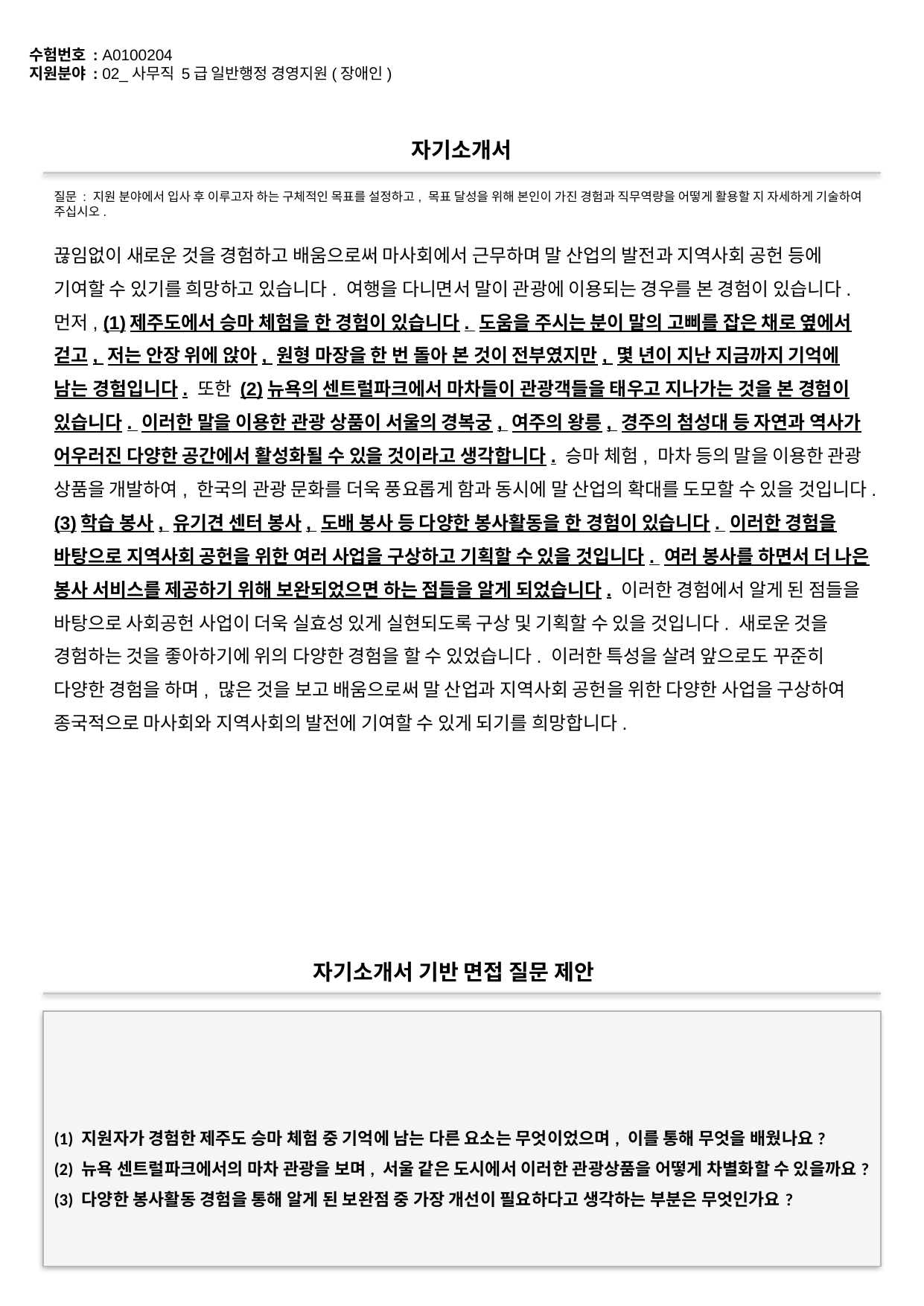

수험번호 : A0100204
지원분야 : 02_사무직 5급 일반행정 경영지원(장애인)
#

자기소개서

질문 : 지원 분야에서 입사 후 이루고자 하는 구체적인 목표를 설정하고, 목표 달성을 위해 본인이 가진 경험과 직무역량을 어떻게 활용할 지 자세하게 기술하여 주십시오.

끊임없이 새로운 것을 경험하고 배움으로써 마사회에서 근무하며 말 산업의 발전과 지역사회 공헌 등에 기여할 수 있기를 희망하고 있습니다. 여행을 다니면서 말이 관광에 이용되는 경우를 본 경험이 있습니다. 먼저, (1)제주도에서 승마 체험을 한 경험이 있습니다. 도움을 주시는 분이 말의 고삐를 잡은 채로 옆에서 걷고, 저는 안장 위에 앉아, 원형 마장을 한 번 돌아 본 것이 전부였지만, 몇 년이 지난 지금까지 기억에 남는 경험입니다. 또한 (2)뉴욕의 센트럴파크에서 마차들이 관광객들을 태우고 지나가는 것을 본 경험이 있습니다. 이러한 말을 이용한 관광 상품이 서울의 경복궁, 여주의 왕릉, 경주의 첨성대 등 자연과 역사가 어우러진 다양한 공간에서 활성화될 수 있을 것이라고 생각합니다. 승마 체험, 마차 등의 말을 이용한 관광 상품을 개발하여, 한국의 관광 문화를 더욱 풍요롭게 함과 동시에 말 산업의 확대를 도모할 수 있을 것입니다.(3)학습 봉사, 유기견 센터 봉사, 도배 봉사 등 다양한 봉사활동을 한 경험이 있습니다. 이러한 경험을 바탕으로 지역사회 공헌을 위한 여러 사업을 구상하고 기획할 수 있을 것입니다. 여러 봉사를 하면서 더 나은 봉사 서비스를 제공하기 위해 보완되었으면 하는 점들을 알게 되었습니다. 이러한 경험에서 알게 된 점들을 바탕으로 사회공헌 사업이 더욱 실효성 있게 실현되도록 구상 및 기획할 수 있을 것입니다. 새로운 것을 경험하는 것을 좋아하기에 위의 다양한 경험을 할 수 있었습니다. 이러한 특성을 살려 앞으로도 꾸준히 다양한 경험을 하며, 많은 것을 보고 배움으로써 말 산업과 지역사회 공헌을 위한 다양한 사업을 구상하여 종국적으로 마사회와 지역사회의 발전에 기여할 수 있게 되기를 희망합니다.

자기소개서 기반 면접 질문 제안

(1) 지원자가 경험한 제주도 승마 체험 중 기억에 남는 다른 요소는 무엇이었으며, 이를 통해 무엇을 배웠나요?
(2) 뉴욕 센트럴파크에서의 마차 관광을 보며, 서울 같은 도시에서 이러한 관광상품을 어떻게 차별화할 수 있을까요?
(3) 다양한 봉사활동 경험을 통해 알게 된 보완점 중 가장 개선이 필요하다고 생각하는 부분은 무엇인가요?